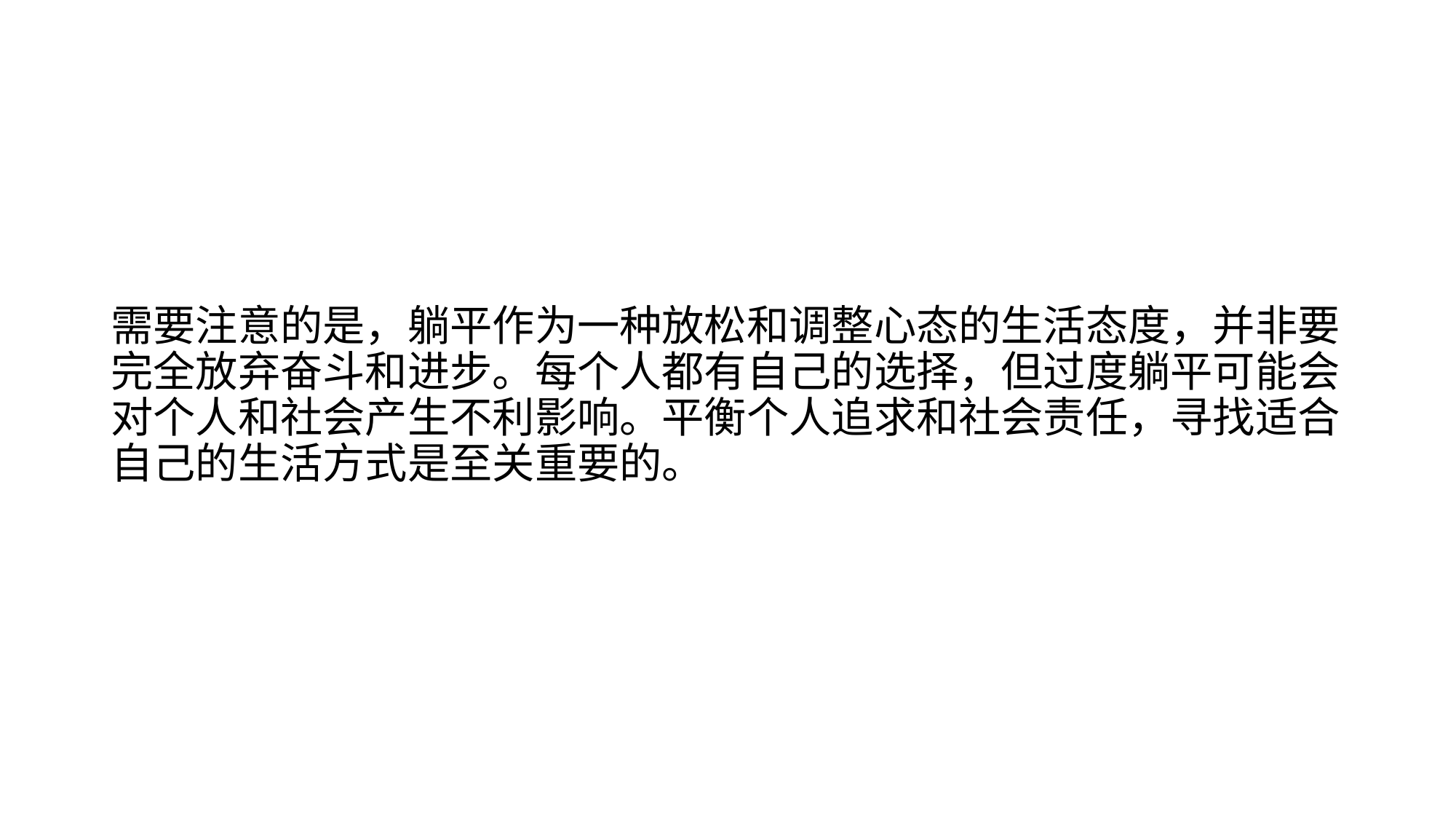

需要注意的是，躺平作为一种放松和调整心态的生活态度，并非要完全放弃奋斗和进步。每个人都有自己的选择，但过度躺平可能会对个人和社会产生不利影响。平衡个人追求和社会责任，寻找适合自己的生活方式是至关重要的。